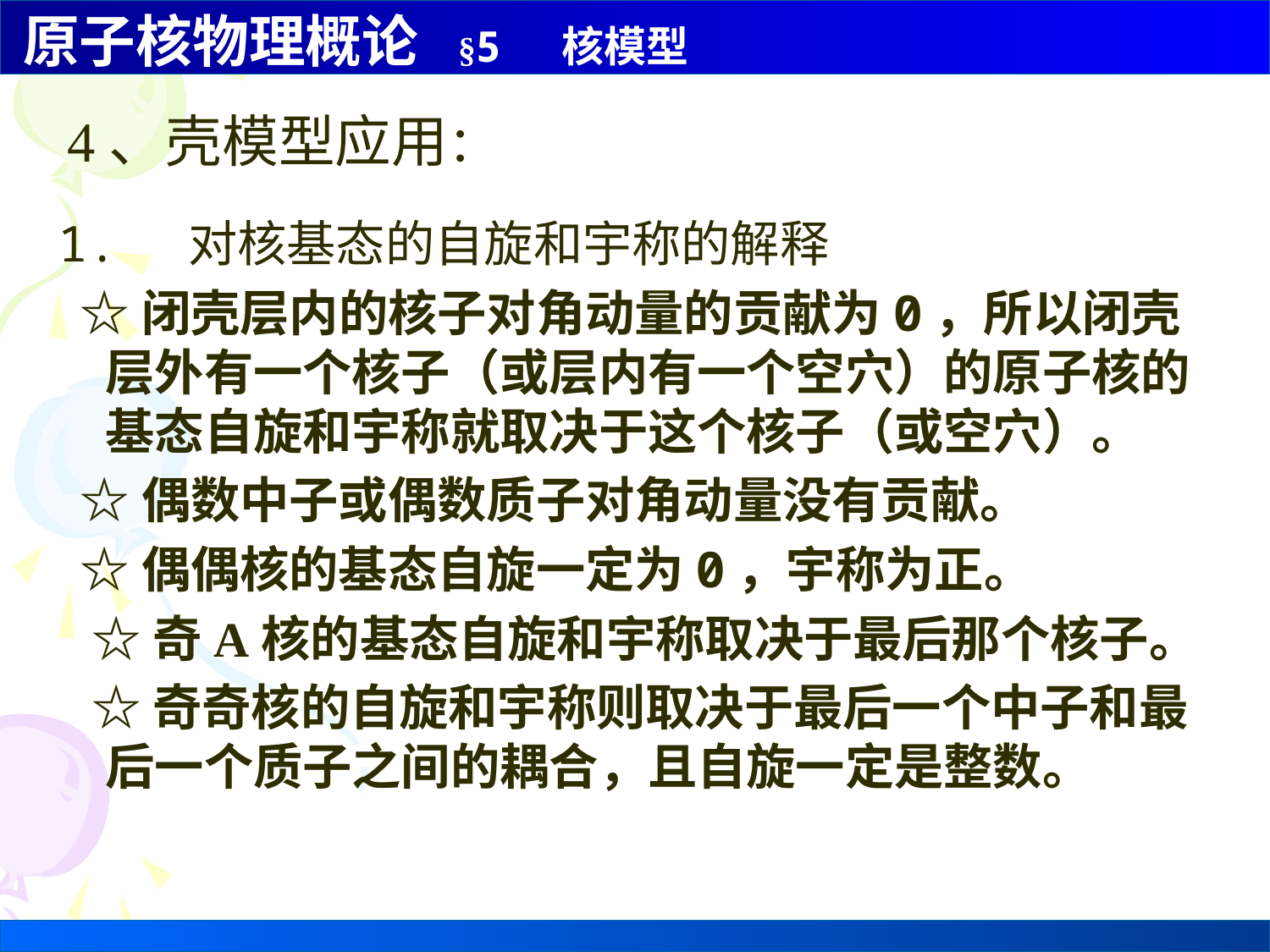

4、壳模型应用：
1.  对核基态的自旋和宇称的解释
  ☆闭壳层内的核子对角动量的贡献为0，所以闭壳层外有一个核子（或层内有一个空穴）的原子核的基态自旋和宇称就取决于这个核子（或空穴）。
  ☆偶数中子或偶数质子对角动量没有贡献。
  ☆偶偶核的基态自旋一定为0，宇称为正。
   ☆奇A核的基态自旋和宇称取决于最后那个核子。
   ☆奇奇核的自旋和宇称则取决于最后一个中子和最后一个质子之间的耦合，且自旋一定是整数。